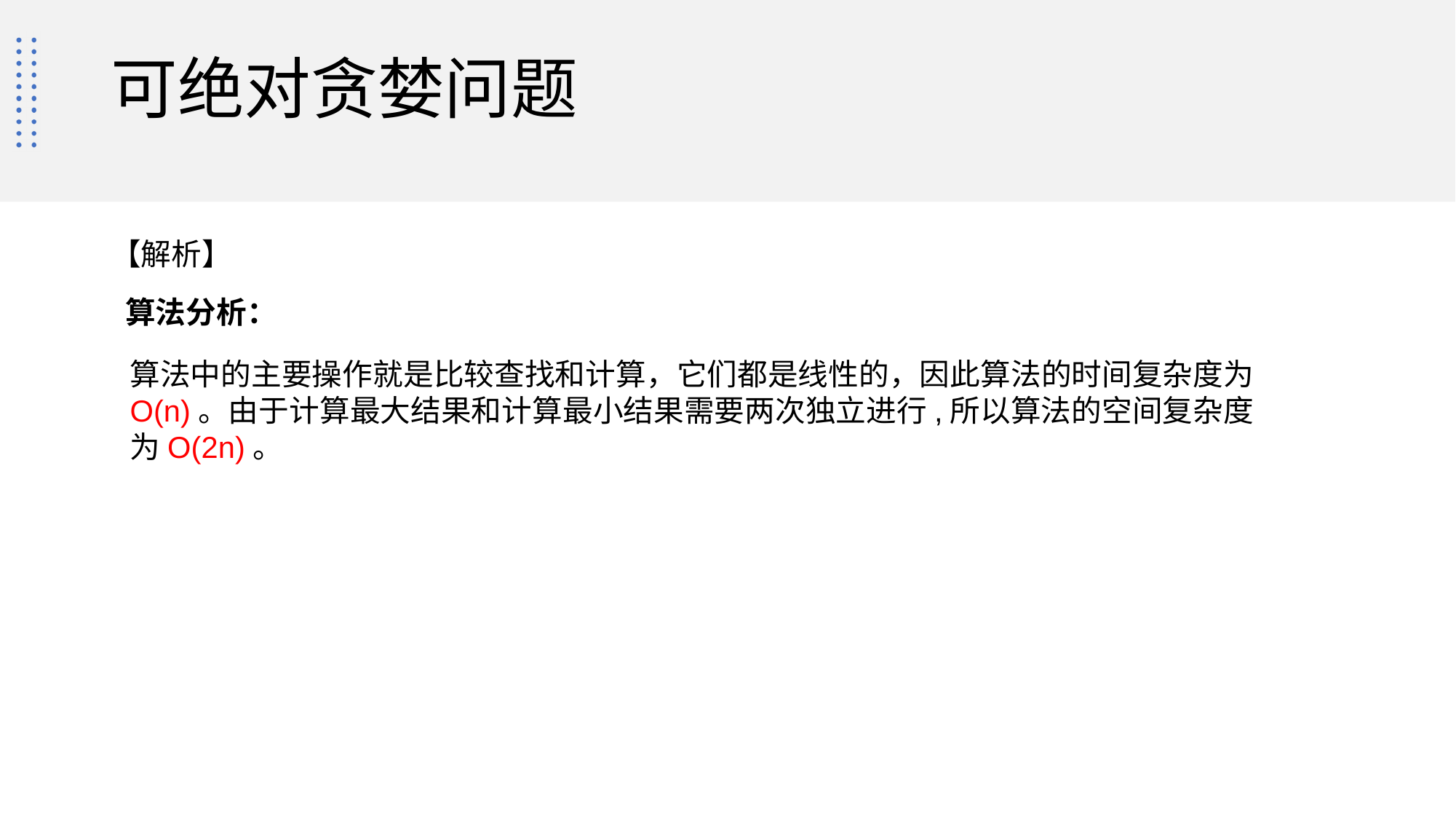

# 可绝对贪婪问题
【解析】
算法分析：
算法中的主要操作就是比较查找和计算，它们都是线性的，因此算法的时间复杂度为O(n)。由于计算最大结果和计算最小结果需要两次独立进行,所以算法的空间复杂度为O(2n)。